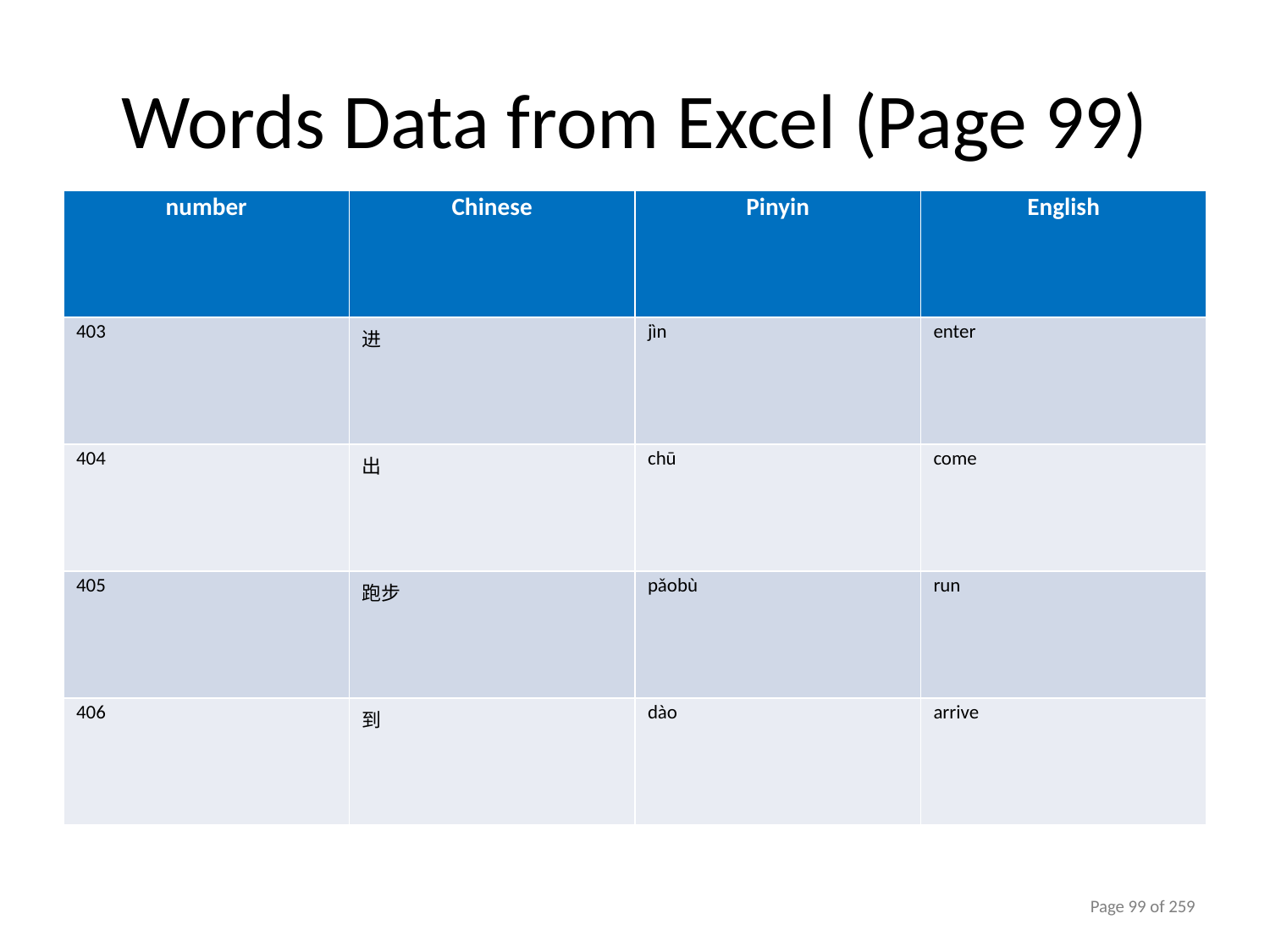

# Words Data from Excel (Page 99)
| number | Chinese | Pinyin | English |
| --- | --- | --- | --- |
| 403 | 进 | jìn | enter |
| 404 | 出 | chū | come |
| 405 | 跑步 | pǎobù | run |
| 406 | 到 | dào | arrive |

Page 99 of 259